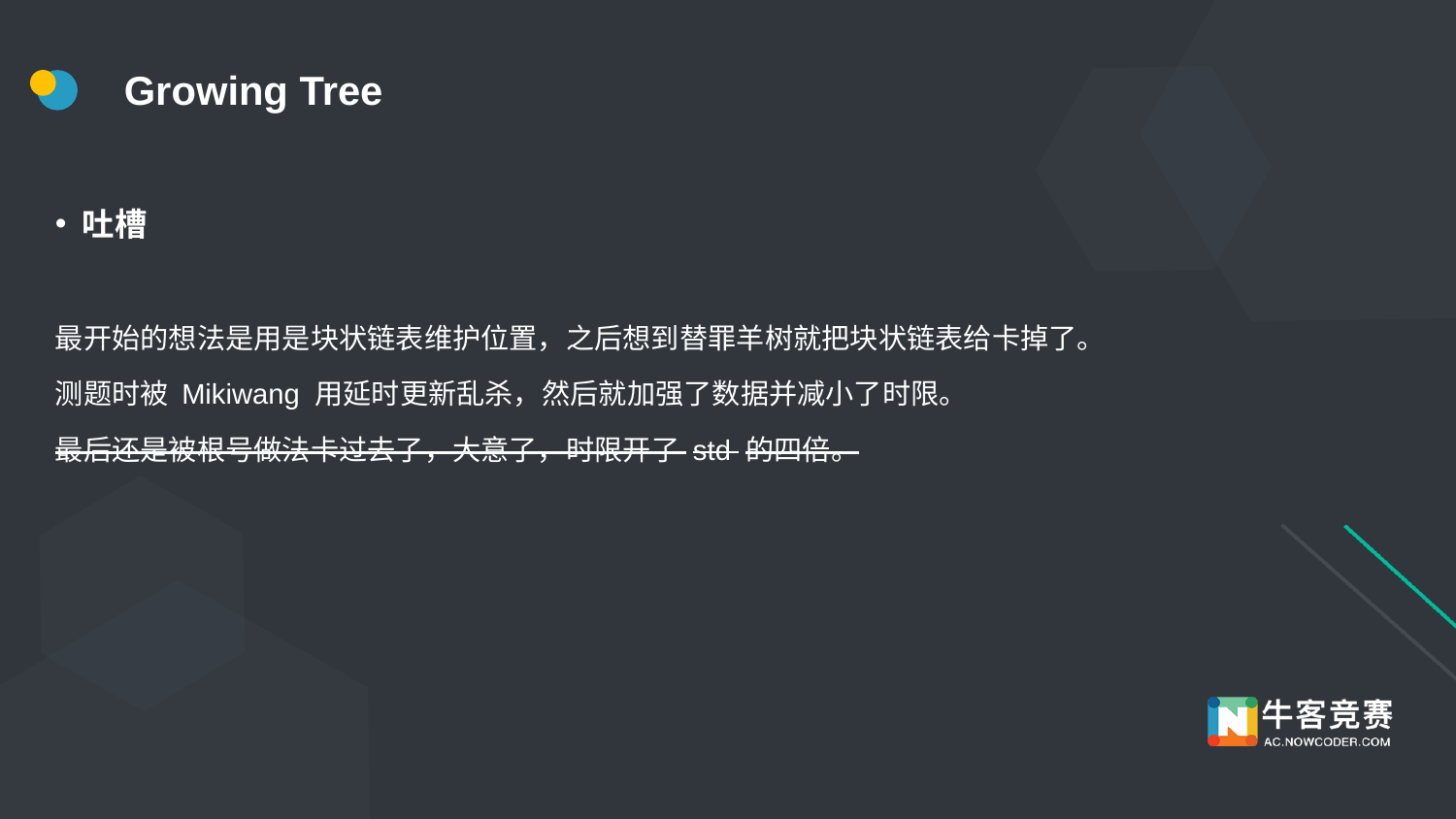

# Growing Tree
吐槽

最开始的想法是用是块状链表维护位置，之后想到替罪羊树就把块状链表给卡掉了。
测题时被 Mikiwang 用延时更新乱杀，然后就加强了数据并减小了时限。
最后还是被根号做法卡过去了，大意了，时限开了 std 的四倍。